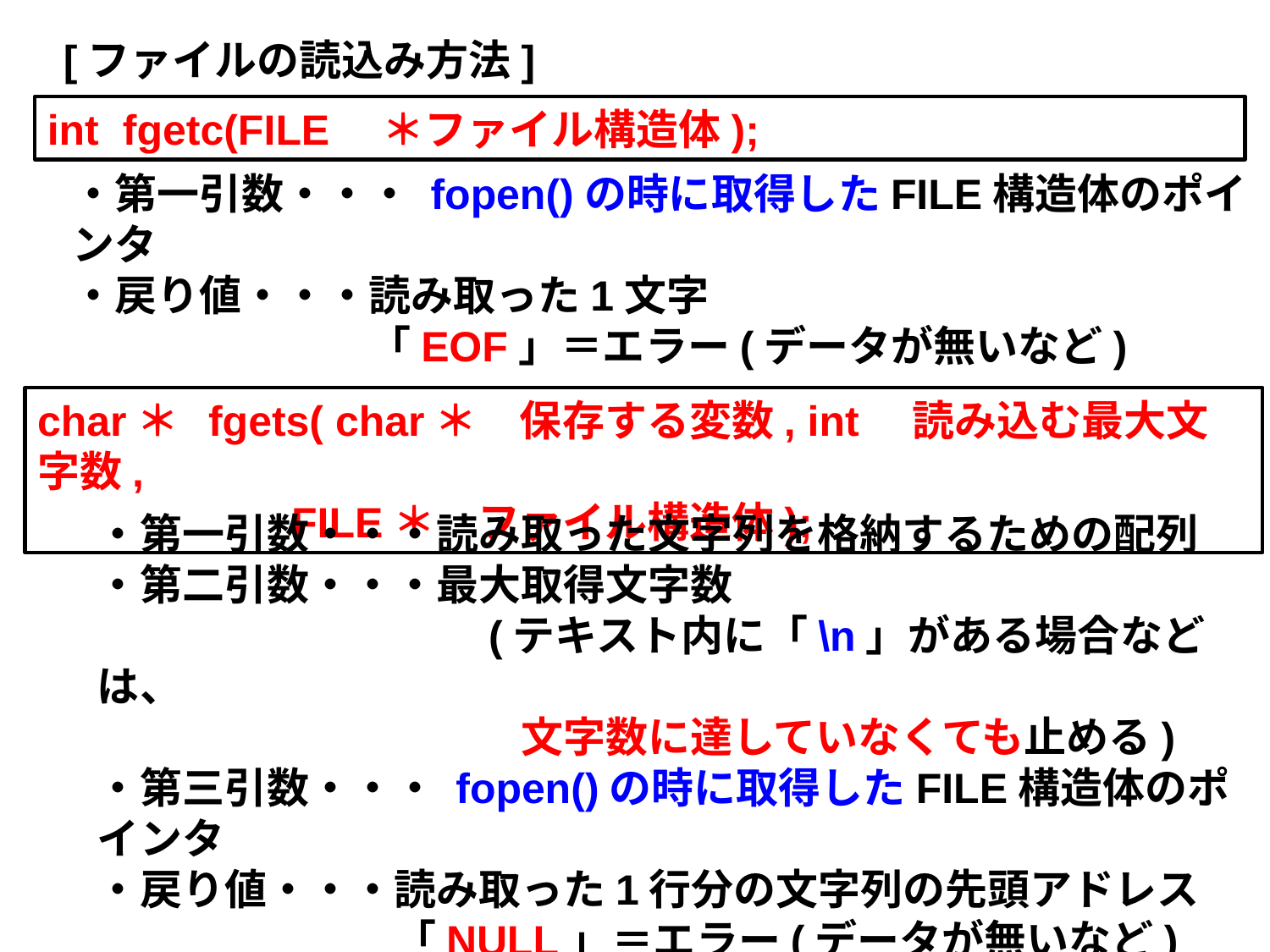

[ファイルの読込み方法]
int  fgetc(FILE　＊ファイル構造体);
・第一引数・・・ fopen()の時に取得したFILE構造体のポインタ
・戻り値・・・読み取った1文字
　　　　　　　「EOF」＝エラー(データが無いなど)
char＊  fgets( char＊　保存する変数, int　読み込む最大文字数,
		FILE＊　ファイル構造体);
・第一引数・・・読み取った文字列を格納するための配列
・第二引数・・・最大取得文字数
　　　　　　　　　(テキスト内に「\n」がある場合などは、
　　　　　　　　　　文字数に達していなくても止める)
・第三引数・・・ fopen()の時に取得したFILE構造体のポインタ
・戻り値・・・読み取った1行分の文字列の先頭アドレス
　　　　　　　「NULL」＝エラー(データが無いなど)